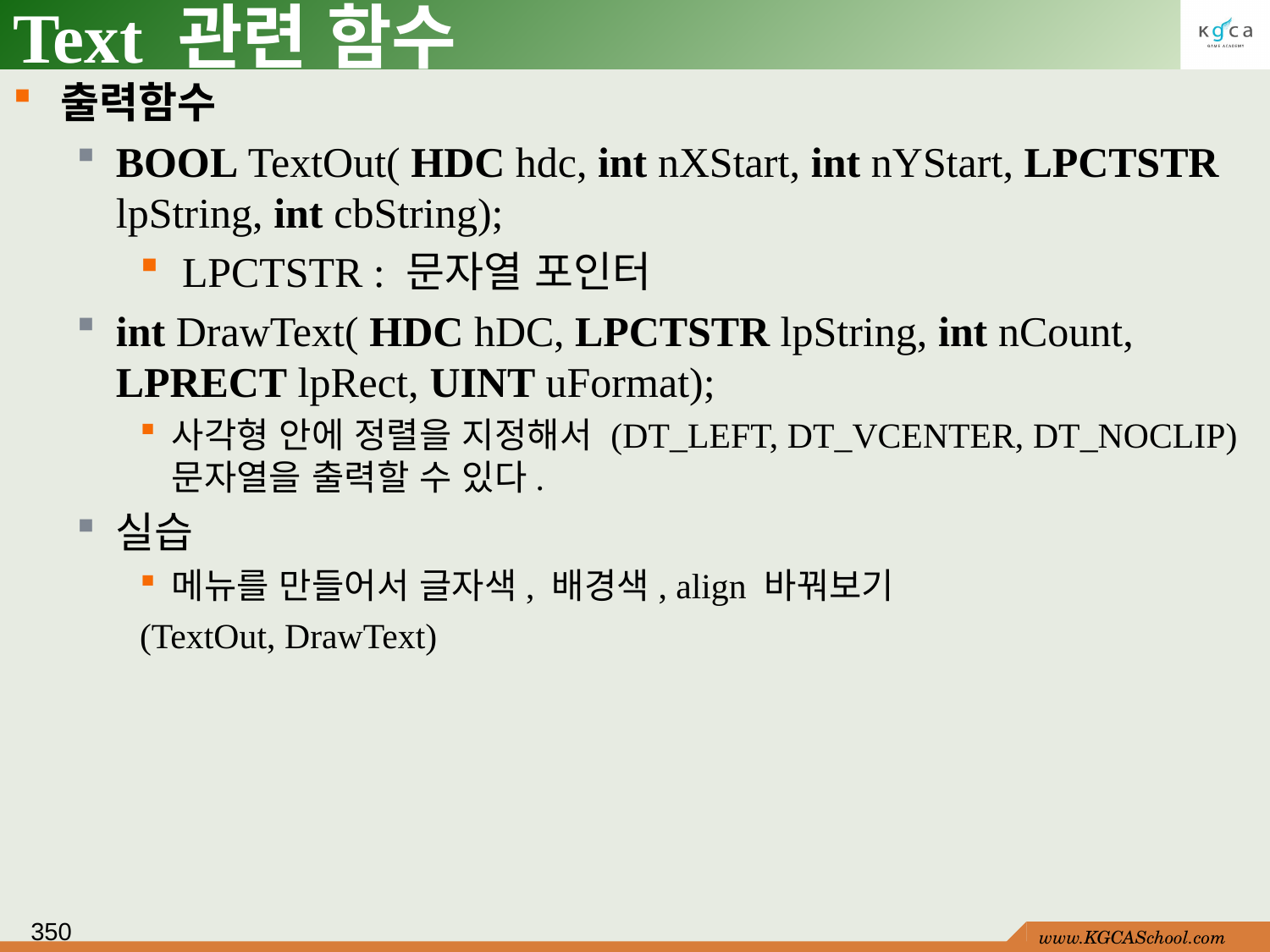

# Text 관련 함수
출력함수
BOOL TextOut( HDC hdc, int nXStart, int nYStart, LPCTSTR lpString, int cbString);
 LPCTSTR : 문자열 포인터
int DrawText( HDC hDC, LPCTSTR lpString, int nCount, LPRECT lpRect, UINT uFormat);
사각형 안에 정렬을 지정해서 (DT_LEFT, DT_VCENTER, DT_NOCLIP) 문자열을 출력할 수 있다.
실습
메뉴를 만들어서 글자색, 배경색, align 바꿔보기
(TextOut, DrawText)
350